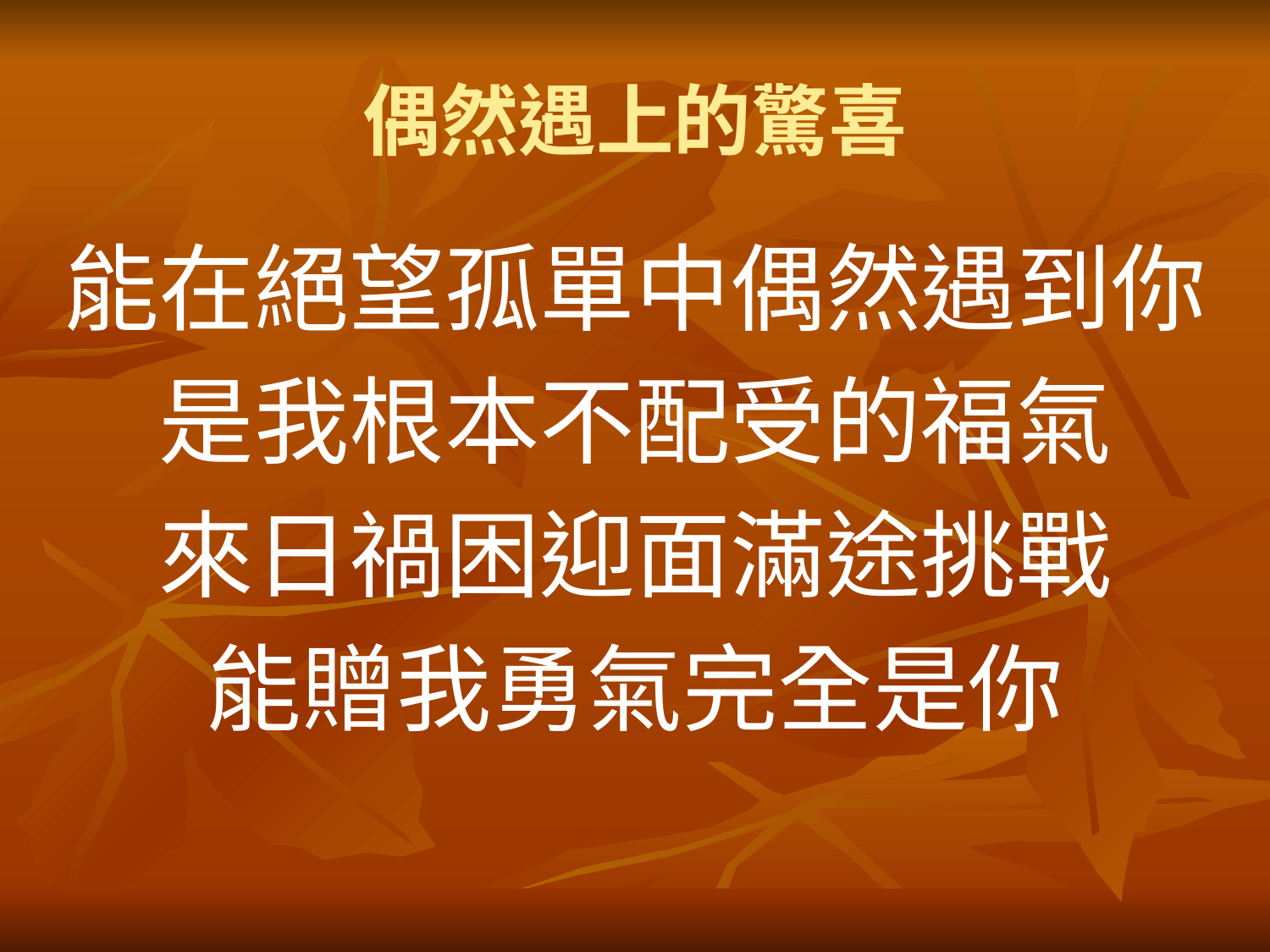

# 偶然遇上的驚喜
能在絕望孤單中偶然遇到你
是我根本不配受的福氣
來日禍困迎面滿途挑戰
能贈我勇氣完全是你